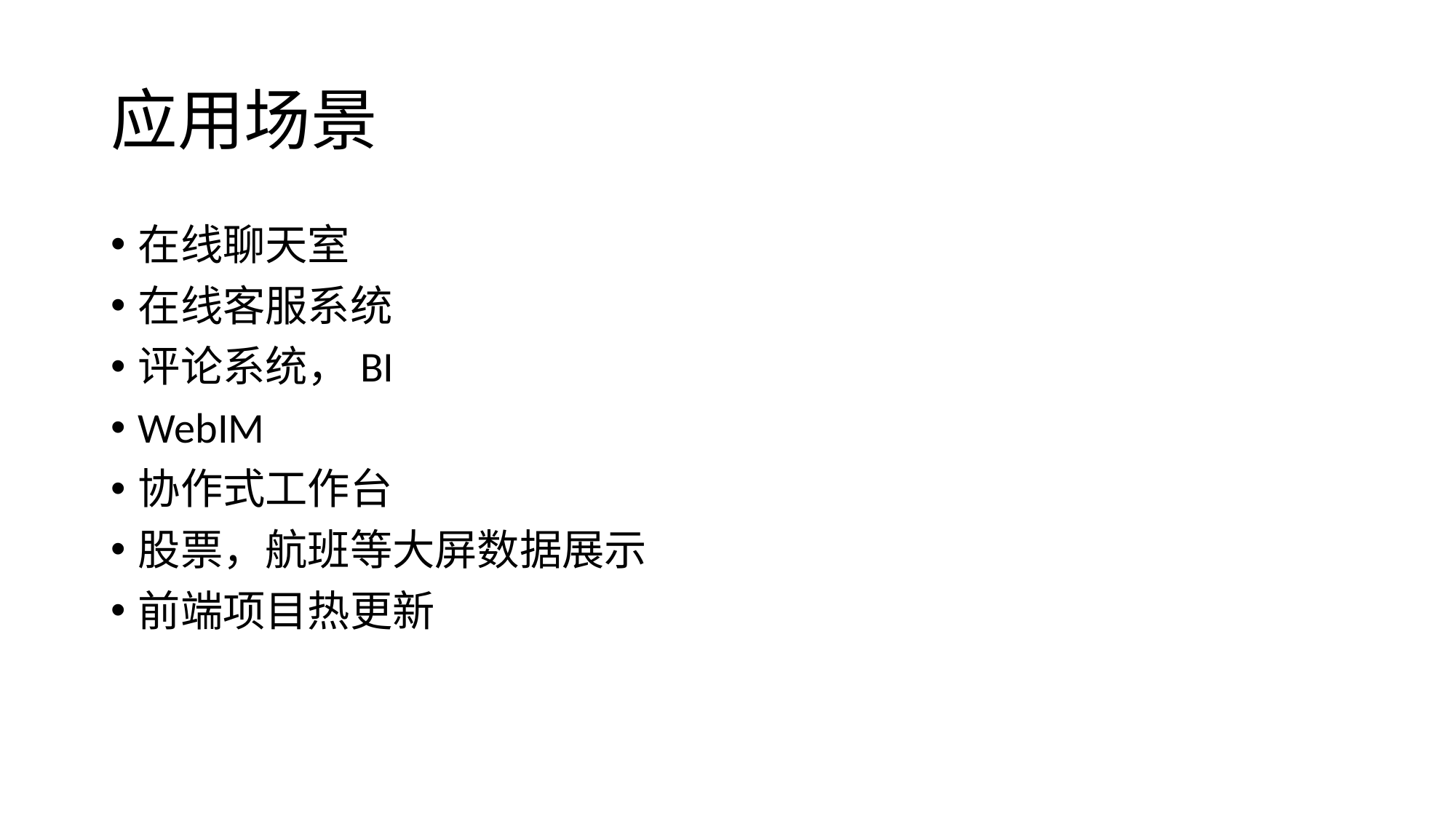

# 应用场景
在线聊天室
在线客服系统
评论系统，BI
WebIM
协作式工作台
股票，航班等大屏数据展示
前端项目热更新